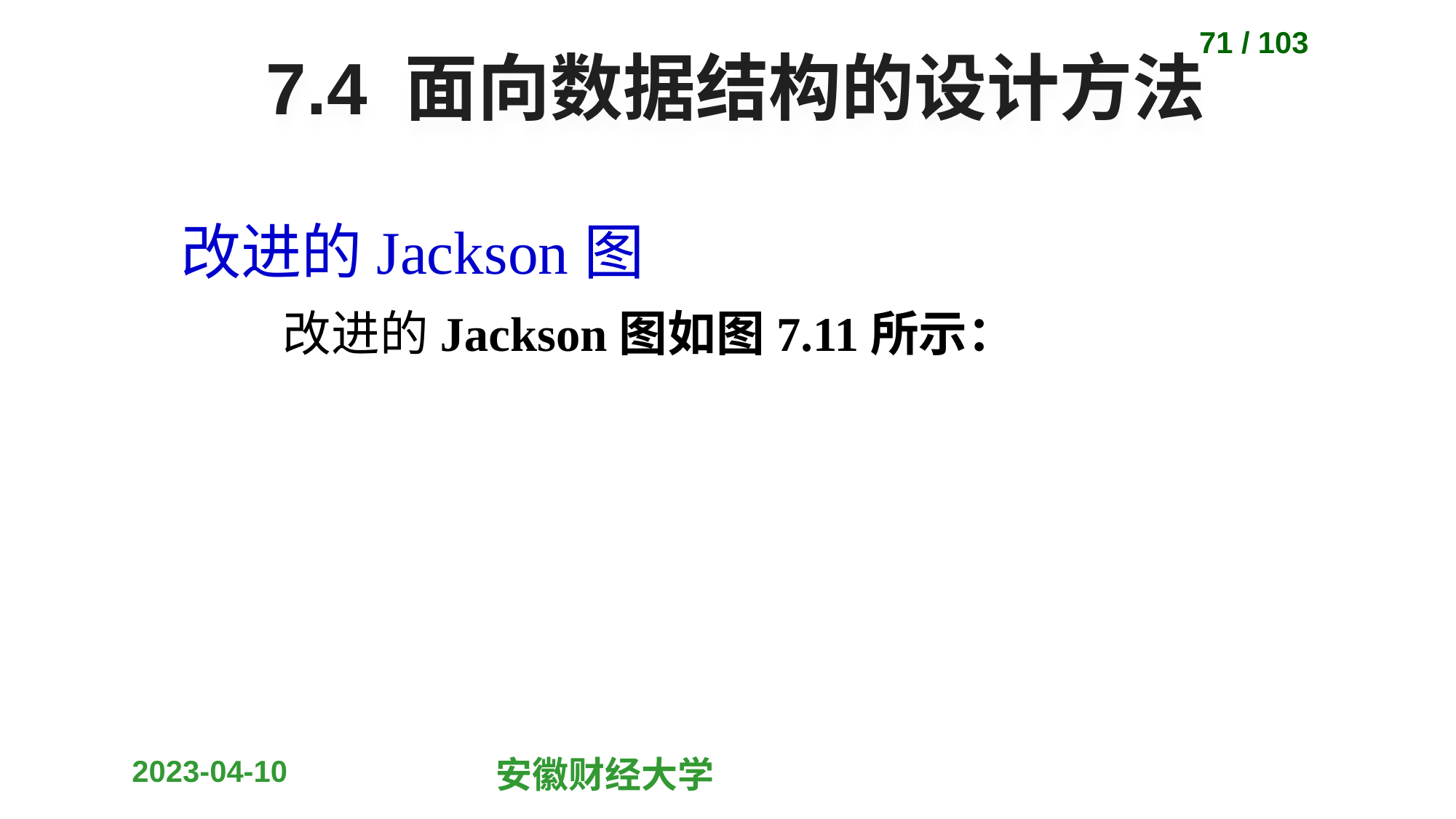

71 / 103
# 7.4 面向数据结构的设计方法
改进的Jackson图
改进的Jackson图如图7.11所示：
2023-04-10
安徽财经大学